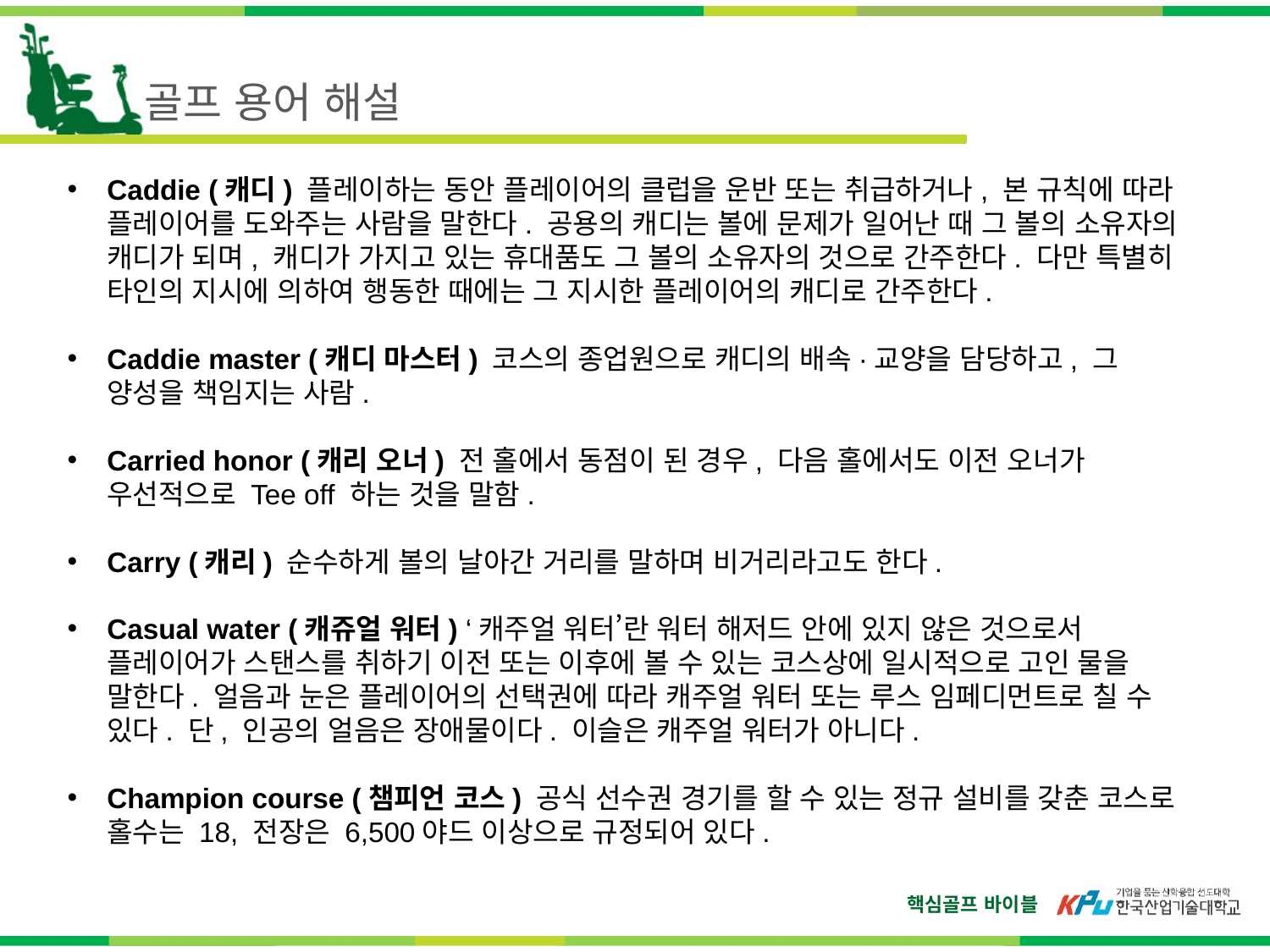

골프 용어 해설

Caddie (캐디) 플레이하는 동안 플레이어의 클럽을 운반 또는 취급하거나, 본 규칙에 따라 플레이어를 도와주는 사람을 말한다. 공용의 캐디는 볼에 문제가 일어난 때 그 볼의 소유자의 캐디가 되며, 캐디가 가지고 있는 휴대품도 그 볼의 소유자의 것으로 간주한다. 다만 특별히 타인의 지시에 의하여 행동한 때에는 그 지시한 플레이어의 캐디로 간주한다.

Caddie master (캐디 마스터) 코스의 종업원으로 캐디의 배속·교양을 담당하고, 그 양성을 책임지는 사람.

Carried honor (캐리 오너) 전 홀에서 동점이 된 경우, 다음 홀에서도 이전 오너가 우선적으로 Tee off 하는 것을 말함.

Carry (캐리) 순수하게 볼의 날아간 거리를 말하며 비거리라고도 한다.

Casual water (캐쥬얼 워터) ‘캐주얼 워터’란 워터 해저드 안에 있지 않은 것으로서 플레이어가 스탠스를 취하기 이전 또는 이후에 볼 수 있는 코스상에 일시적으로 고인 물을 말한다. 얼음과 눈은 플레이어의 선택권에 따라 캐주얼 워터 또는 루스 임페디먼트로 칠 수 있다. 단, 인공의 얼음은 장애물이다. 이슬은 캐주얼 워터가 아니다.

Champion course (챔피언 코스) 공식 선수권 경기를 할 수 있는 정규 설비를 갖춘 코스로 홀수는 18, 전장은 6,500야드 이상으로 규정되어 있다.